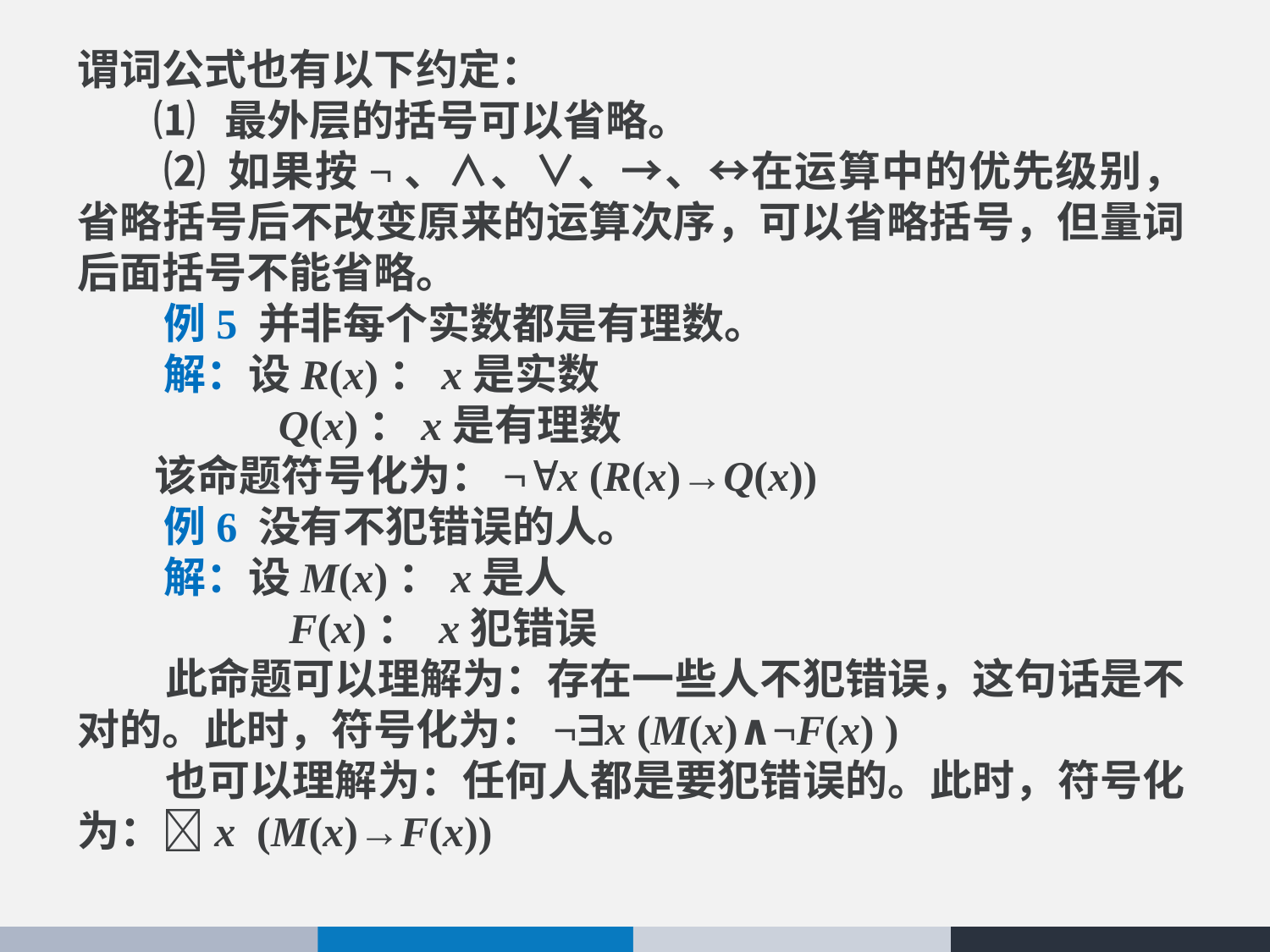

谓词公式也有以下约定：
        ⑴  最外层的括号可以省略。
        ⑵ 如果按¬、∧、∨、→、↔在运算中的优先级别，省略括号后不改变原来的运算次序，可以省略括号，但量词后面括号不能省略。
        例5 并非每个实数都是有理数。
        解：设R(x)：x是实数
                   Q(x)：x是有理数
       该命题符号化为：¬∀x (R(x)→Q(x))
        例6 没有不犯错误的人。
        解：设M(x)：x是人
                    F(x)： x犯错误
        此命题可以理解为：存在一些人不犯错误，这句话是不对的。此时，符号化为：¬∃x (M(x)∧¬F(x) )
        也可以理解为：任何人都是要犯错误的。此时，符号化为：∀x  (M(x)→F(x))